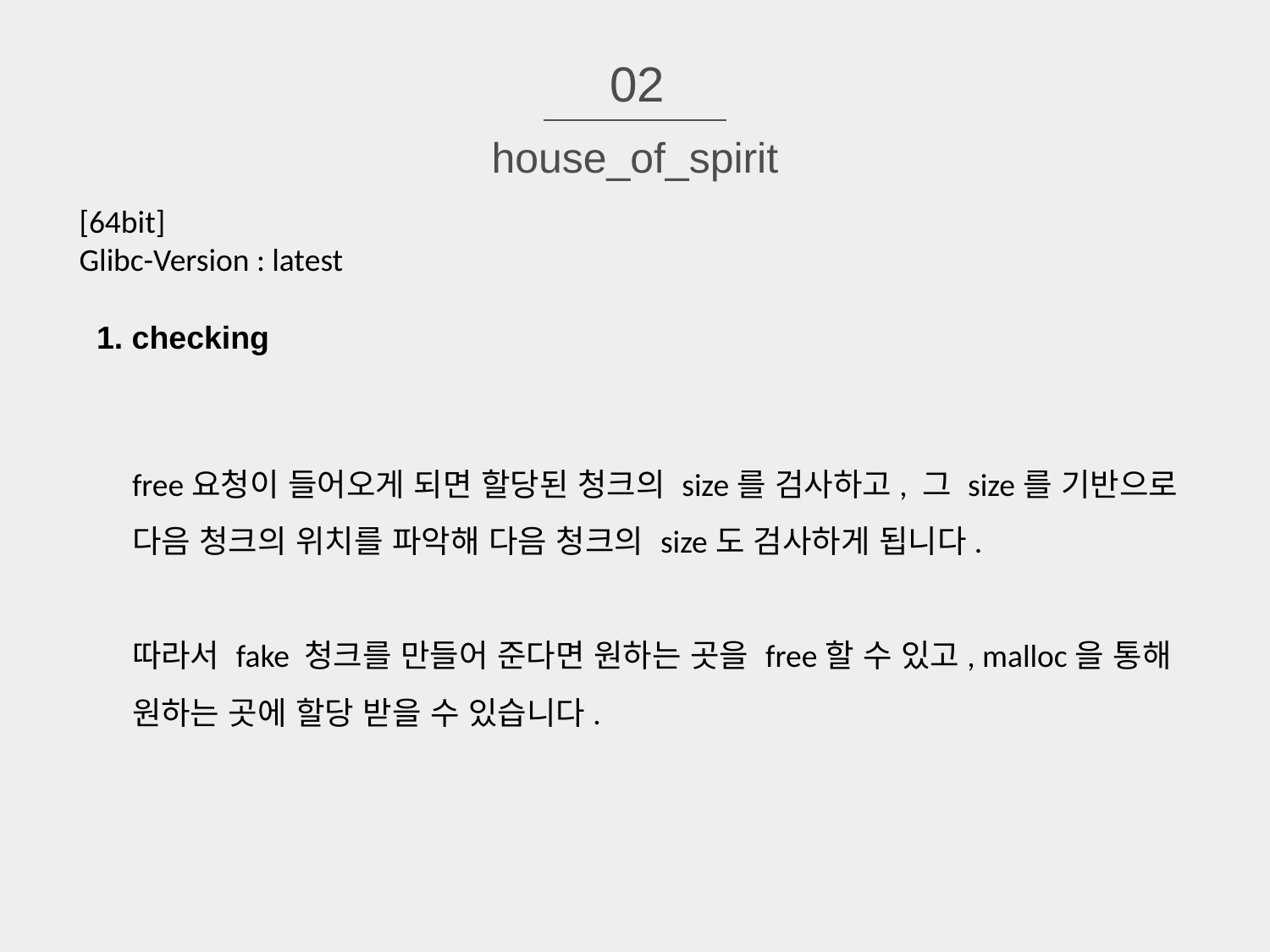

02
house_of_spirit
[64bit]
Glibc-Version : latest

1. checking

free요청이 들어오게 되면 할당된 청크의 size를 검사하고, 그 size를 기반으로
다음 청크의 위치를 파악해 다음 청크의 size도 검사하게 됩니다.

따라서 fake 청크를 만들어 준다면 원하는 곳을 free할 수 있고, malloc을 통해
원하는 곳에 할당 받을 수 있습니다.